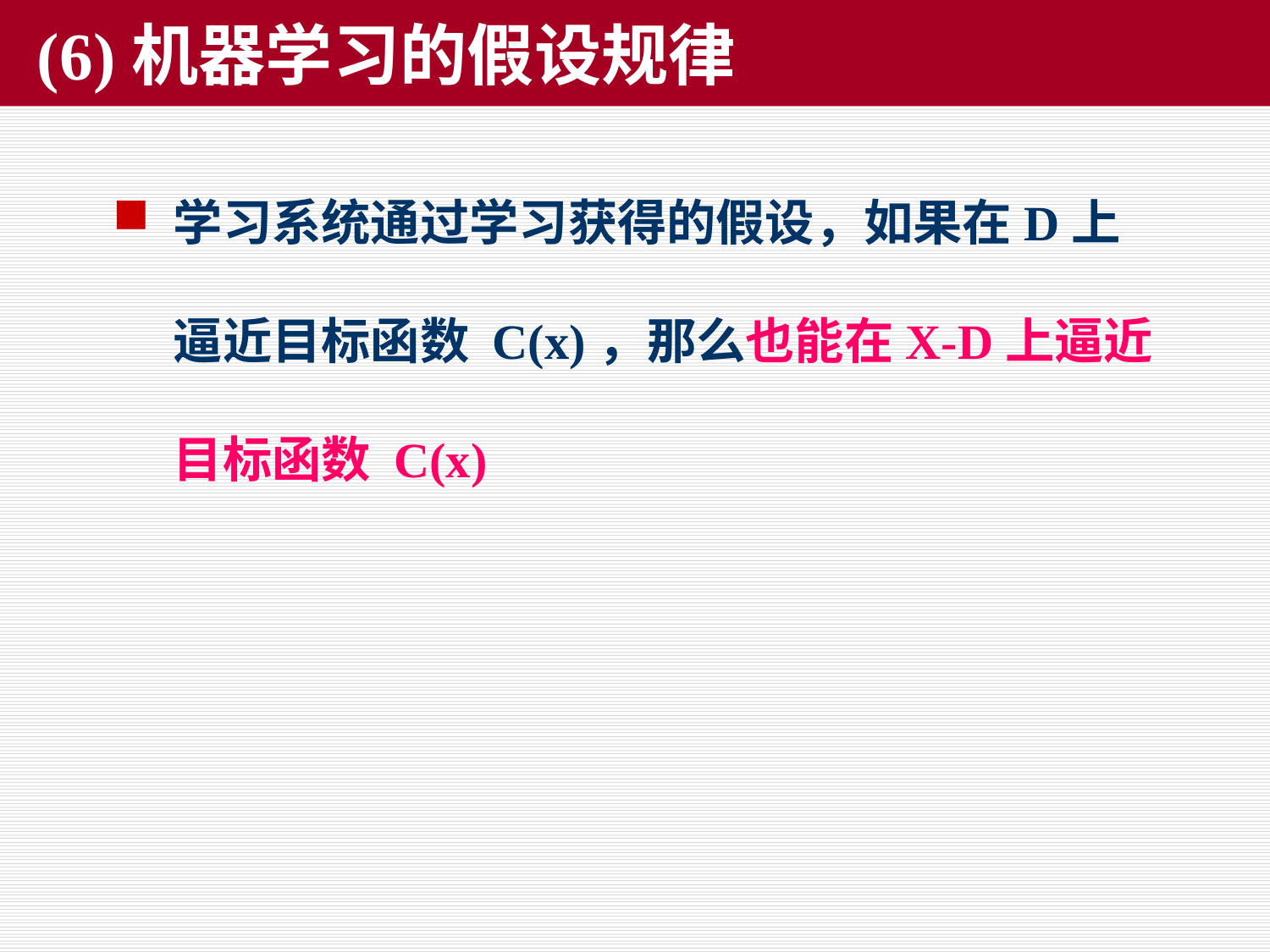

# (6)机器学习的假设规律
学习系统通过学习获得的假设，如果在D上逼近目标函数 C(x)，那么也能在X-D上逼近目标函数 C(x)